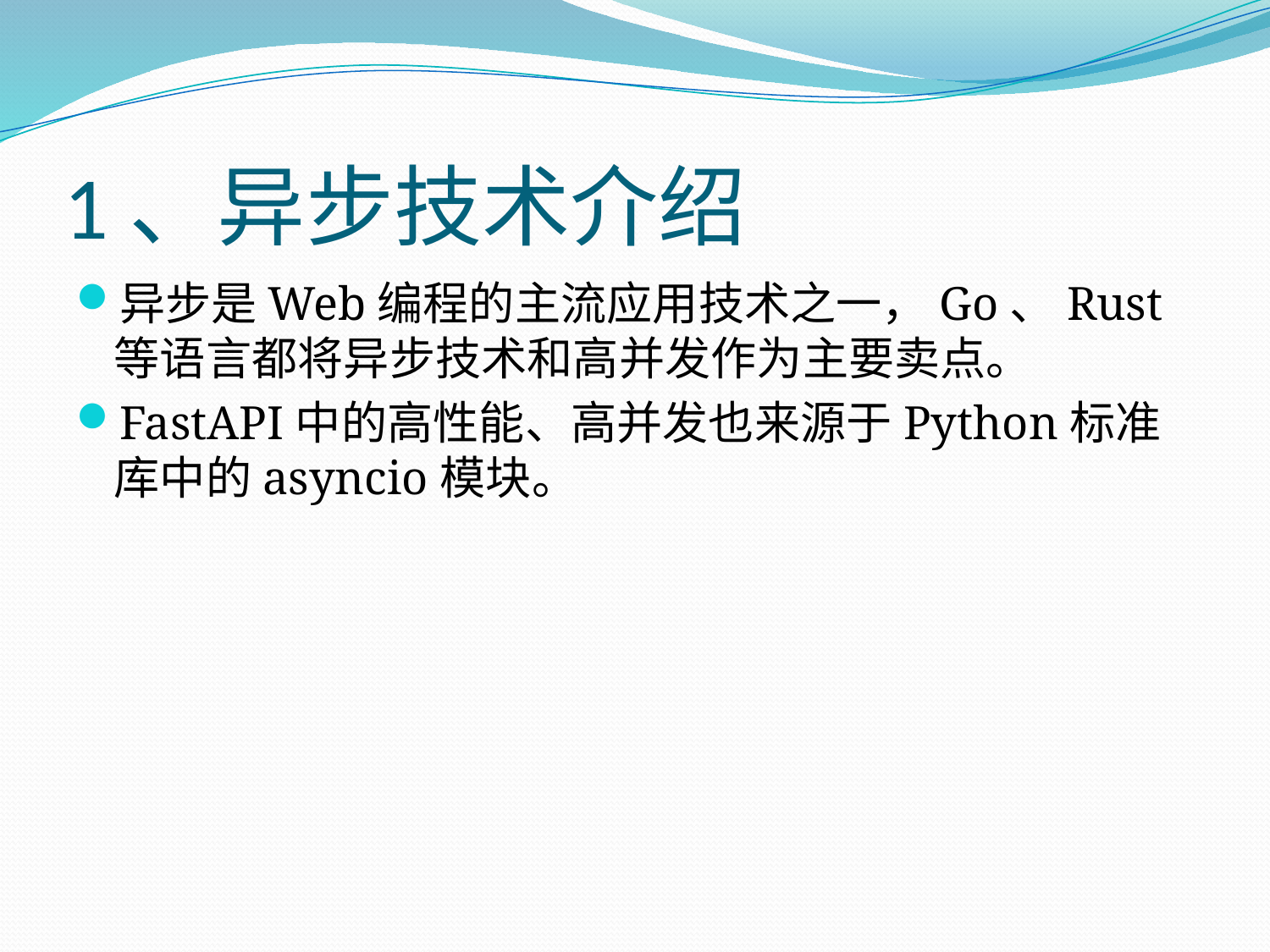

# 1、异步技术介绍
异步是Web编程的主流应用技术之一，Go、Rust等语言都将异步技术和高并发作为主要卖点。
FastAPI中的高性能、高并发也来源于Python标准库中的asyncio模块。